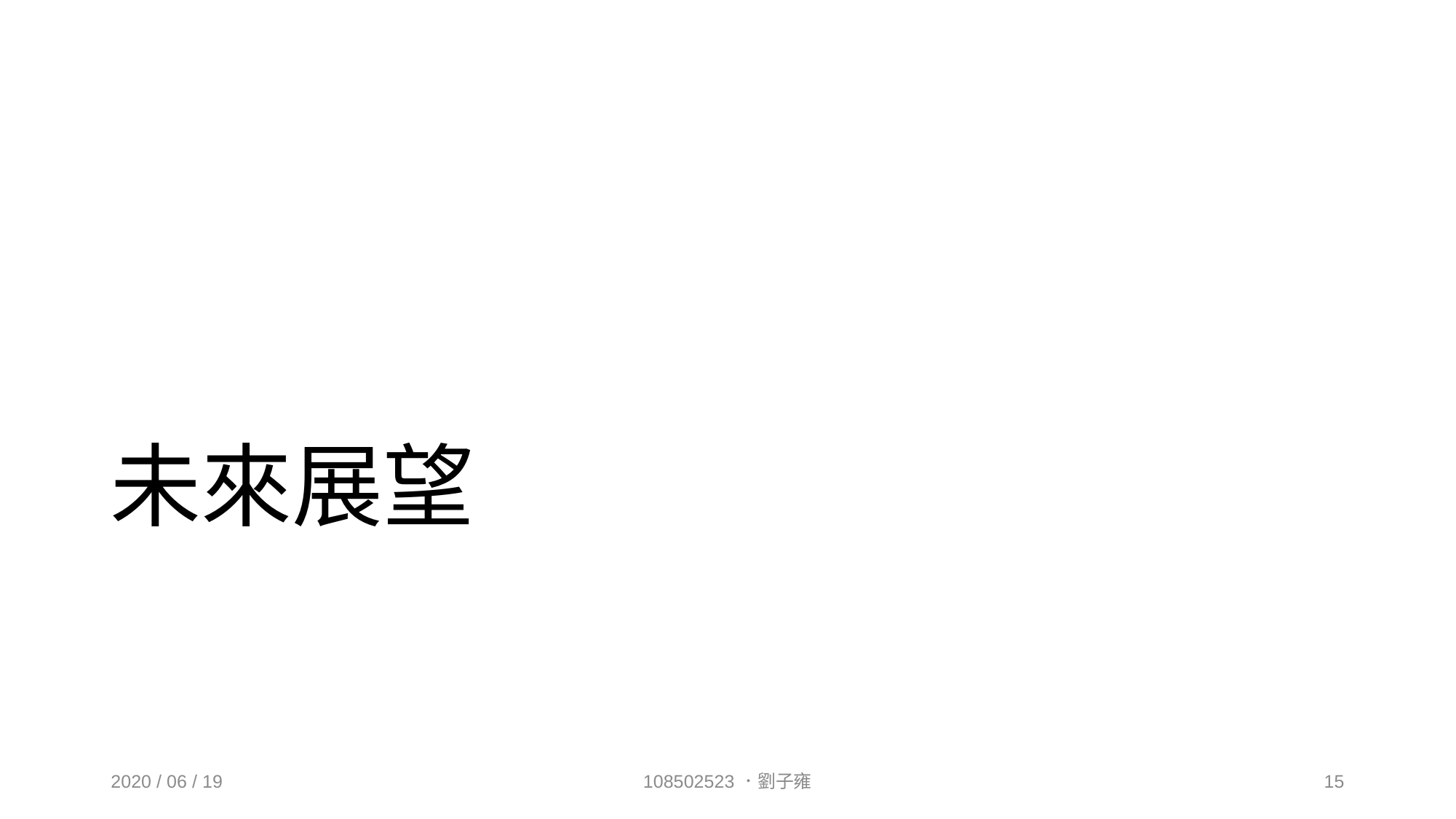

# 未來展望

2020 / 06 / 19
108502523．劉子雍
15